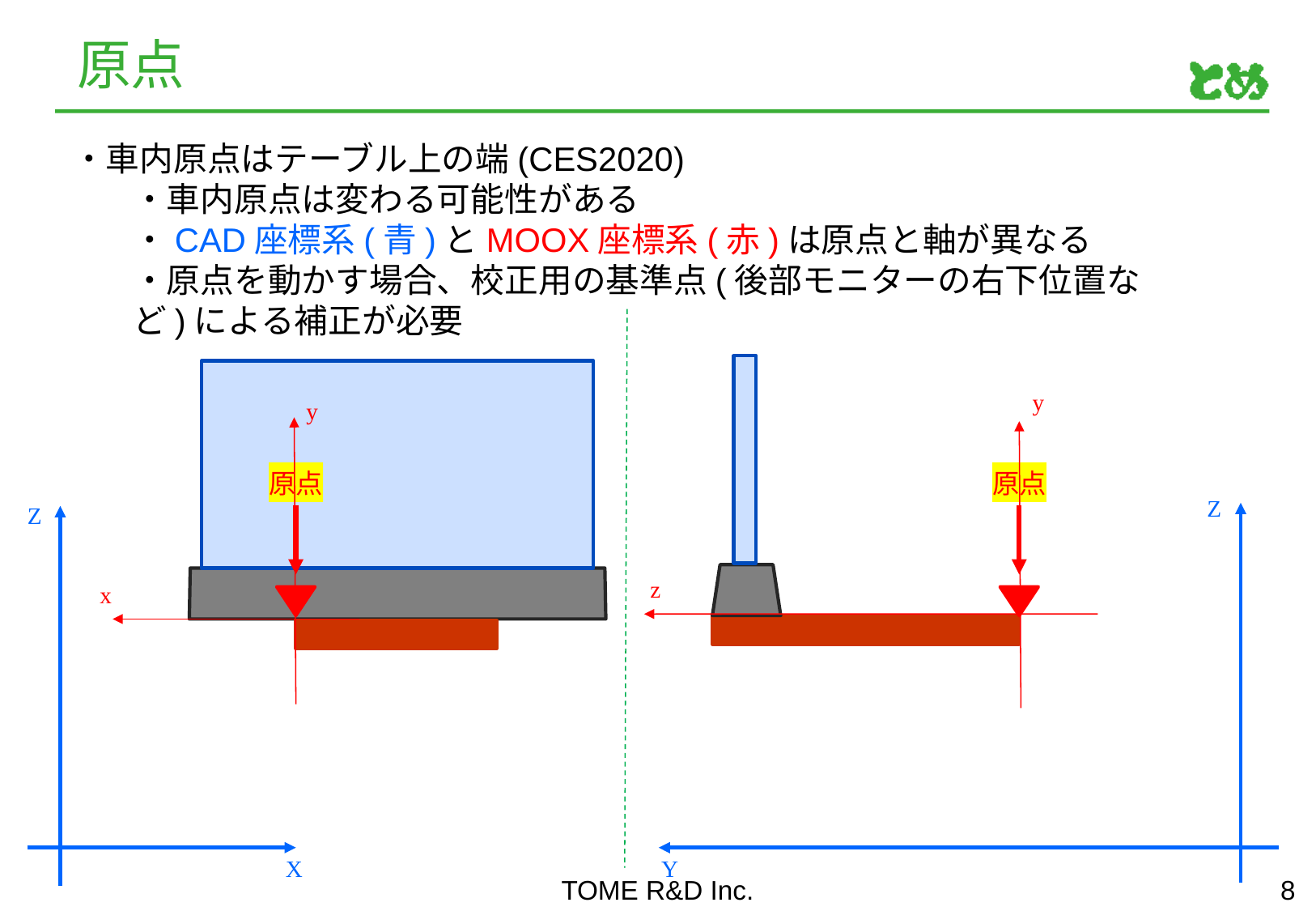

# 原点
・車内原点はテーブル上の端(CES2020)
・車内原点は変わる可能性がある
・CAD座標系(青)とMOOX座標系(赤)は原点と軸が異なる
・原点を動かす場合、校正用の基準点(後部モニターの右下位置など)による補正が必要

原点

原点

y
y
Z
Z
z
x
X
Y
TOME R&D Inc.
　　8